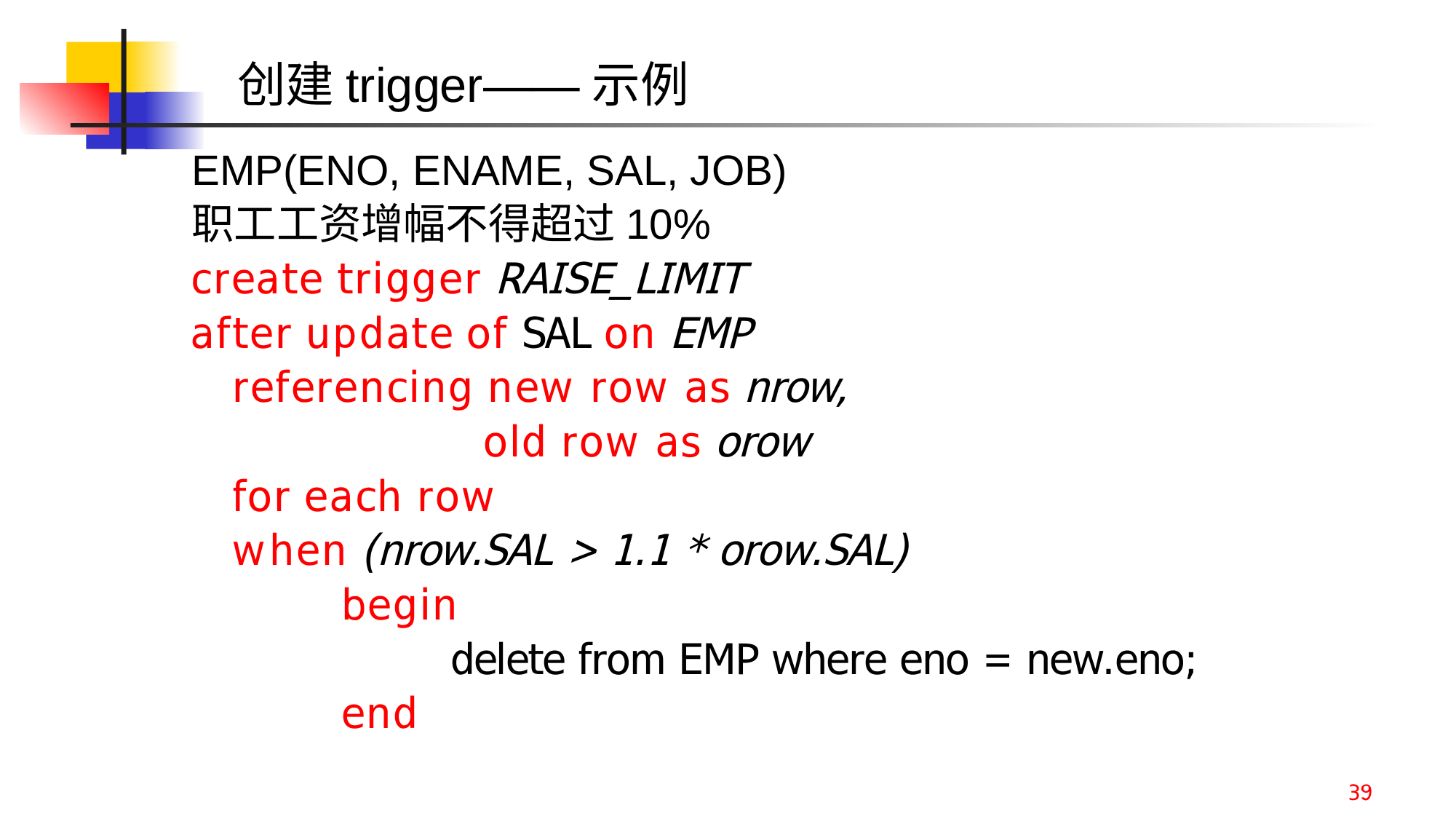

创建trigger——示例
EMP(ENO, ENAME, SAL, JOB)
职工工资增幅不得超过10%
create trigger RAISE_LIMIT
after update of SAL on EMP
	referencing new row as nrow,
                      old row as orow
	for each row
	when (nrow.SAL > 1.1 * orow.SAL)
		begin
			delete from EMP where eno = new.eno;
		end
39